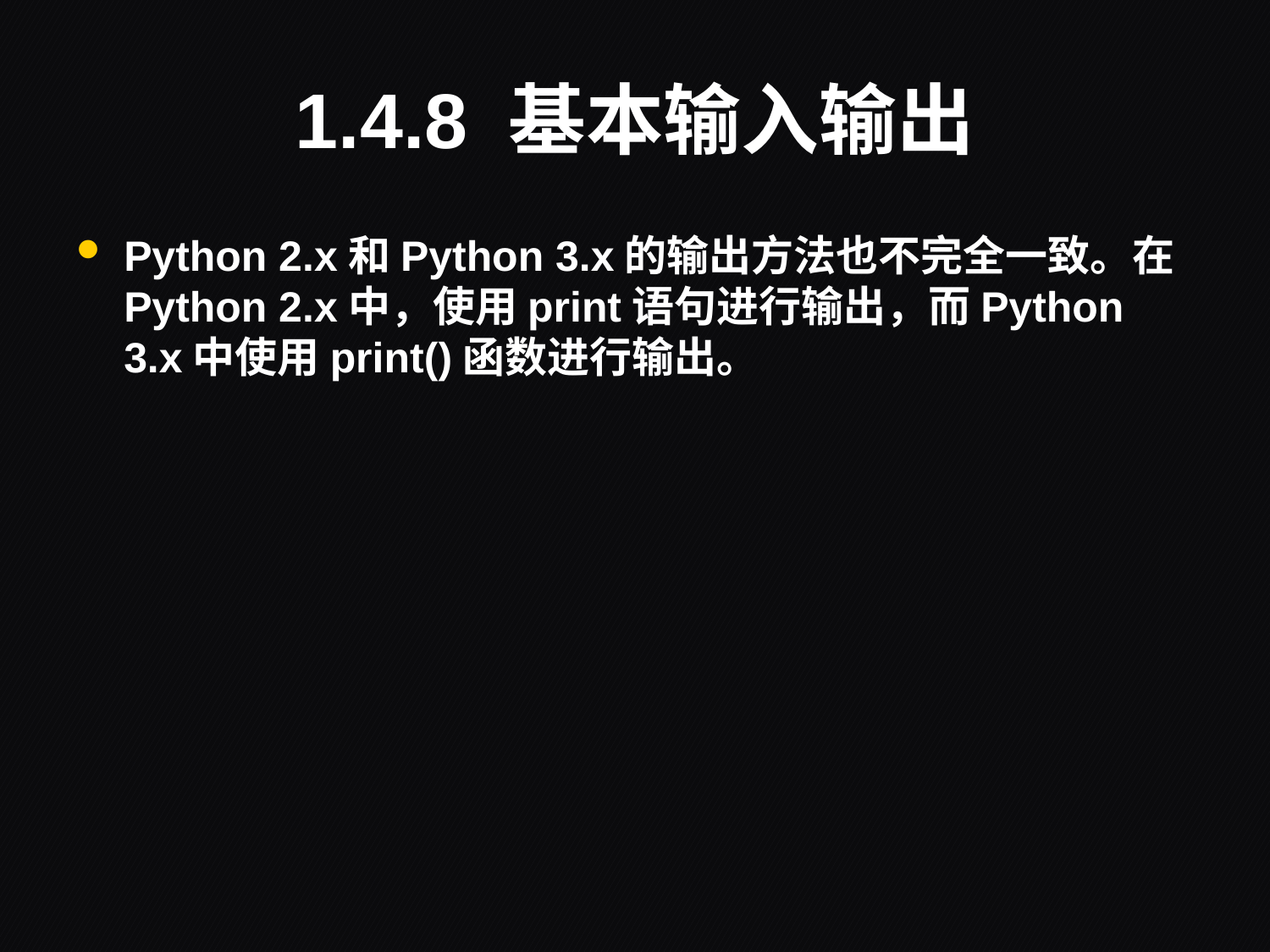

# 1.4.8 基本输入输出
Python 2.x和Python 3.x的输出方法也不完全一致。在Python 2.x中，使用print语句进行输出，而Python 3.x中使用print()函数进行输出。